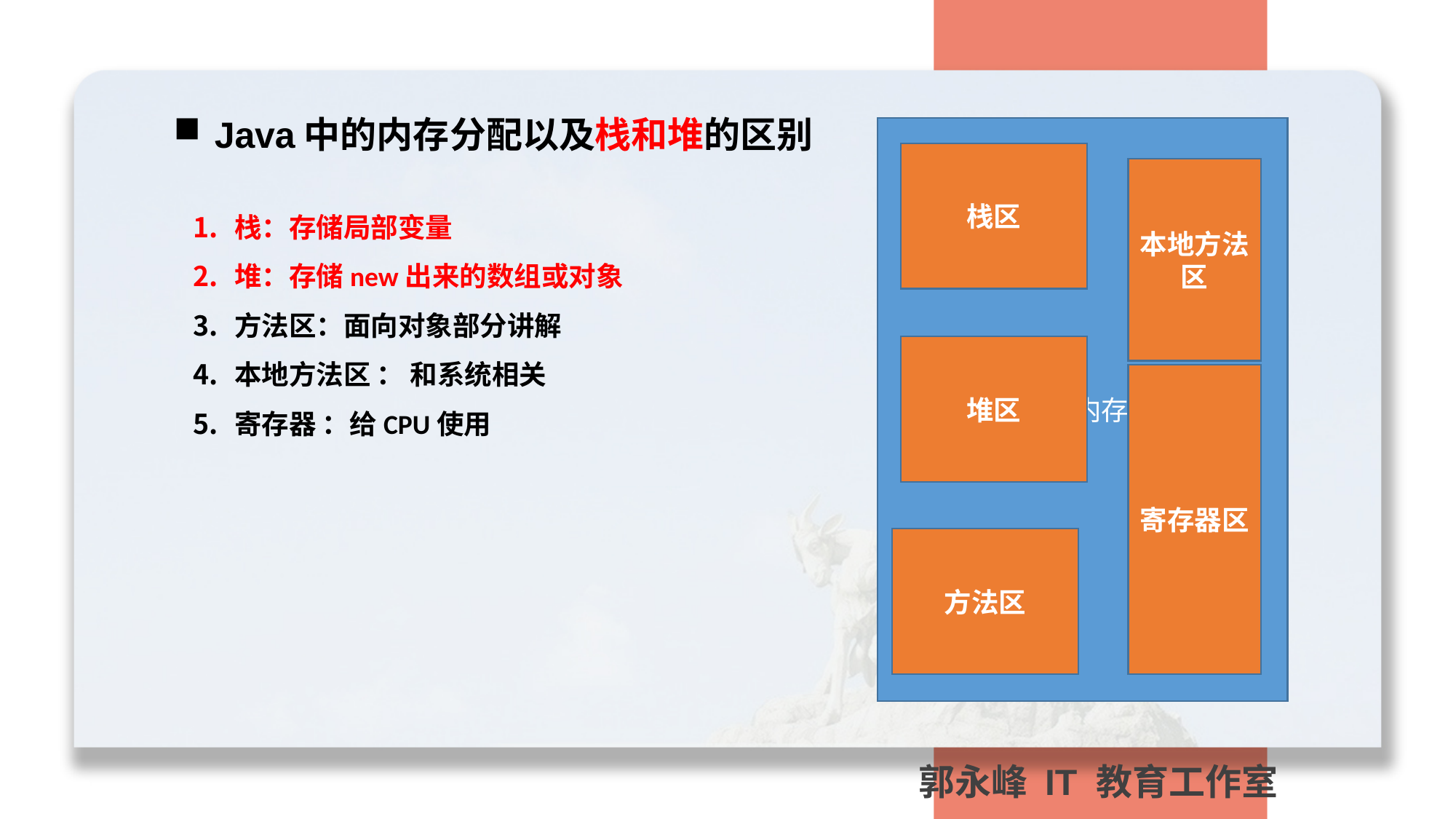

Java中的内存分配以及栈和堆的区别
8G内存
栈区
本地方法区
栈：存储局部变量
堆：存储new出来的数组或对象
方法区：面向对象部分讲解
本地方法区 ： 和系统相关
寄存器 ：给CPU使用
堆区
寄存器区
方法区